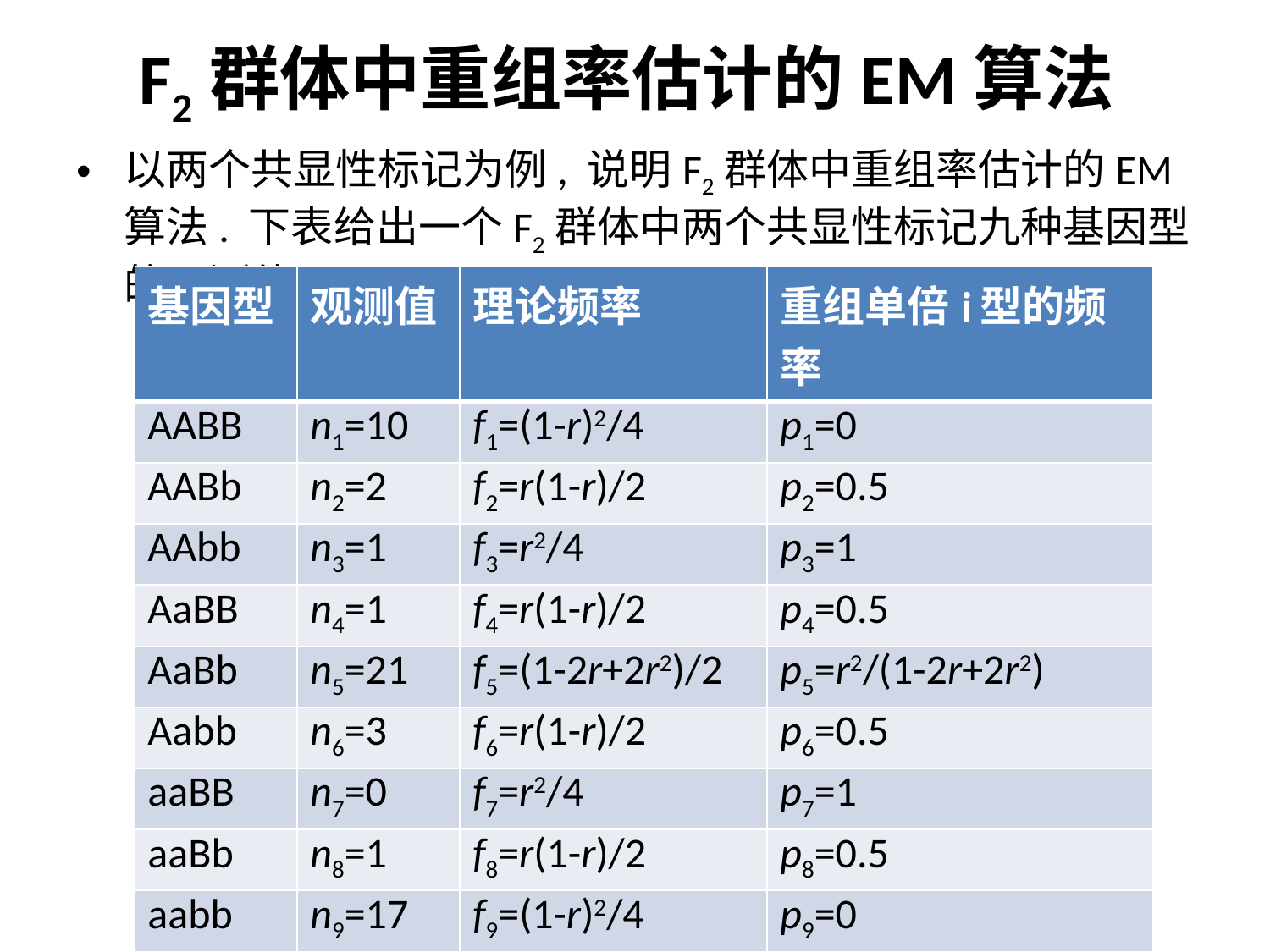

# F2群体中重组率估计的EM算法
以两个共显性标记为例, 说明F2群体中重组率估计的EM算法. 下表给出一个F2群体中两个共显性标记九种基因型的观测值.
| 基因型 | 观测值 | 理论频率 | 重组单倍i型的频率 |
| --- | --- | --- | --- |
| AABB | n1=10 | f1=(1-r)2/4 | p1=0 |
| AABb | n2=2 | f2=r(1-r)/2 | p2=0.5 |
| AAbb | n3=1 | f3=r2/4 | p3=1 |
| AaBB | n4=1 | f4=r(1-r)/2 | p4=0.5 |
| AaBb | n5=21 | f5=(1-2r+2r2)/2 | p5=r2/(1-2r+2r2) |
| Aabb | n6=3 | f6=r(1-r)/2 | p6=0.5 |
| aaBB | n7=0 | f7=r2/4 | p7=1 |
| aaBb | n8=1 | f8=r(1-r)/2 | p8=0.5 |
| aabb | n9=17 | f9=(1-r)2/4 | p9=0 |